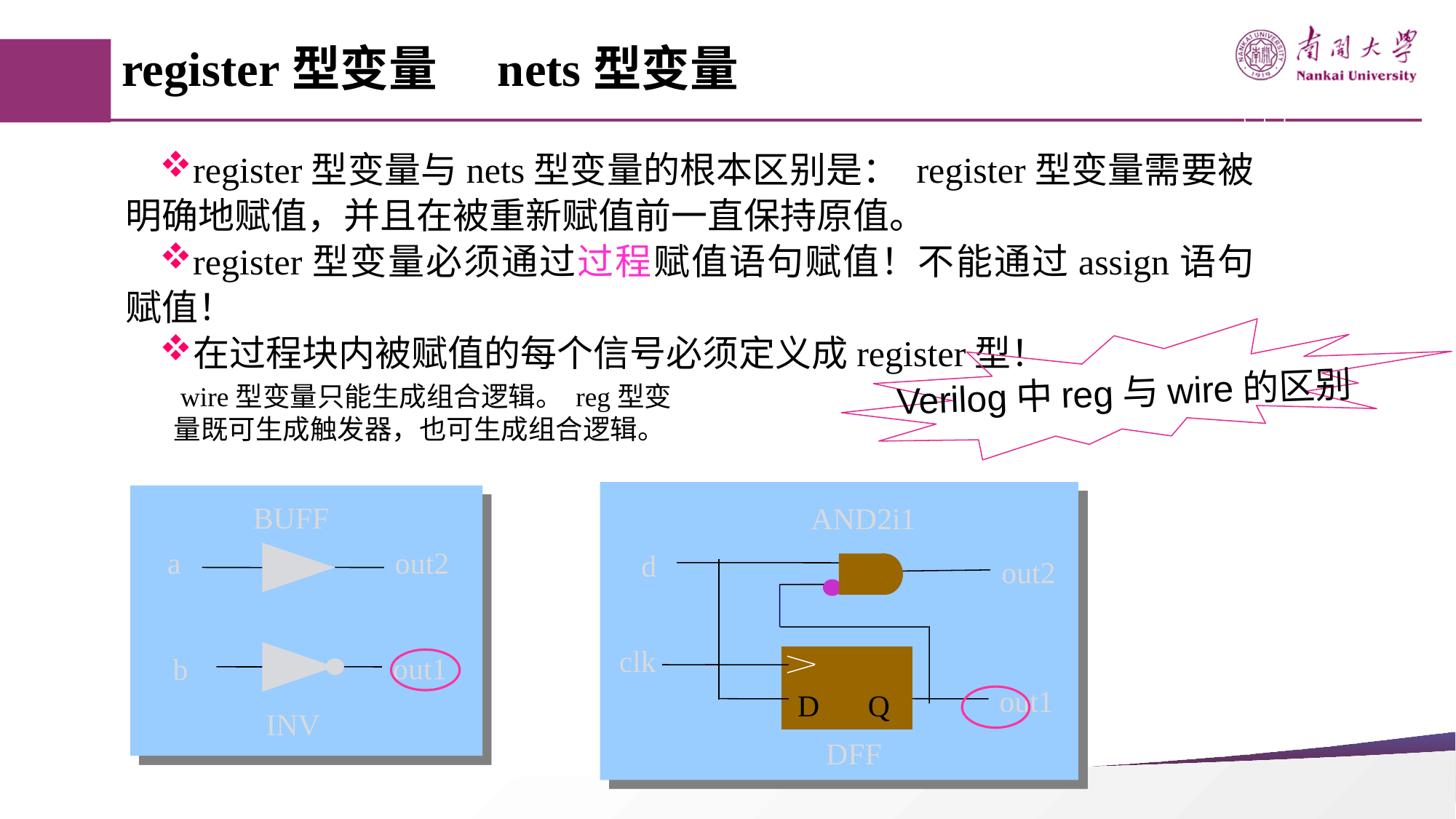

# register型变量　nets型变量
register型变量与nets型变量的根本区别是： register型变量需要被明确地赋值，并且在被重新赋值前一直保持原值。
register型变量必须通过过程赋值语句赋值！不能通过assign语句赋值！
在过程块内被赋值的每个信号必须定义成register型！
Verilog中reg与wire的区别
 wire型变量只能生成组合逻辑。 reg型变量既可生成触发器，也可生成组合逻辑。

AND2i1
d
out2

clk

out1
D
Q

DFF

BUFF

a
out2

out1
b

INV